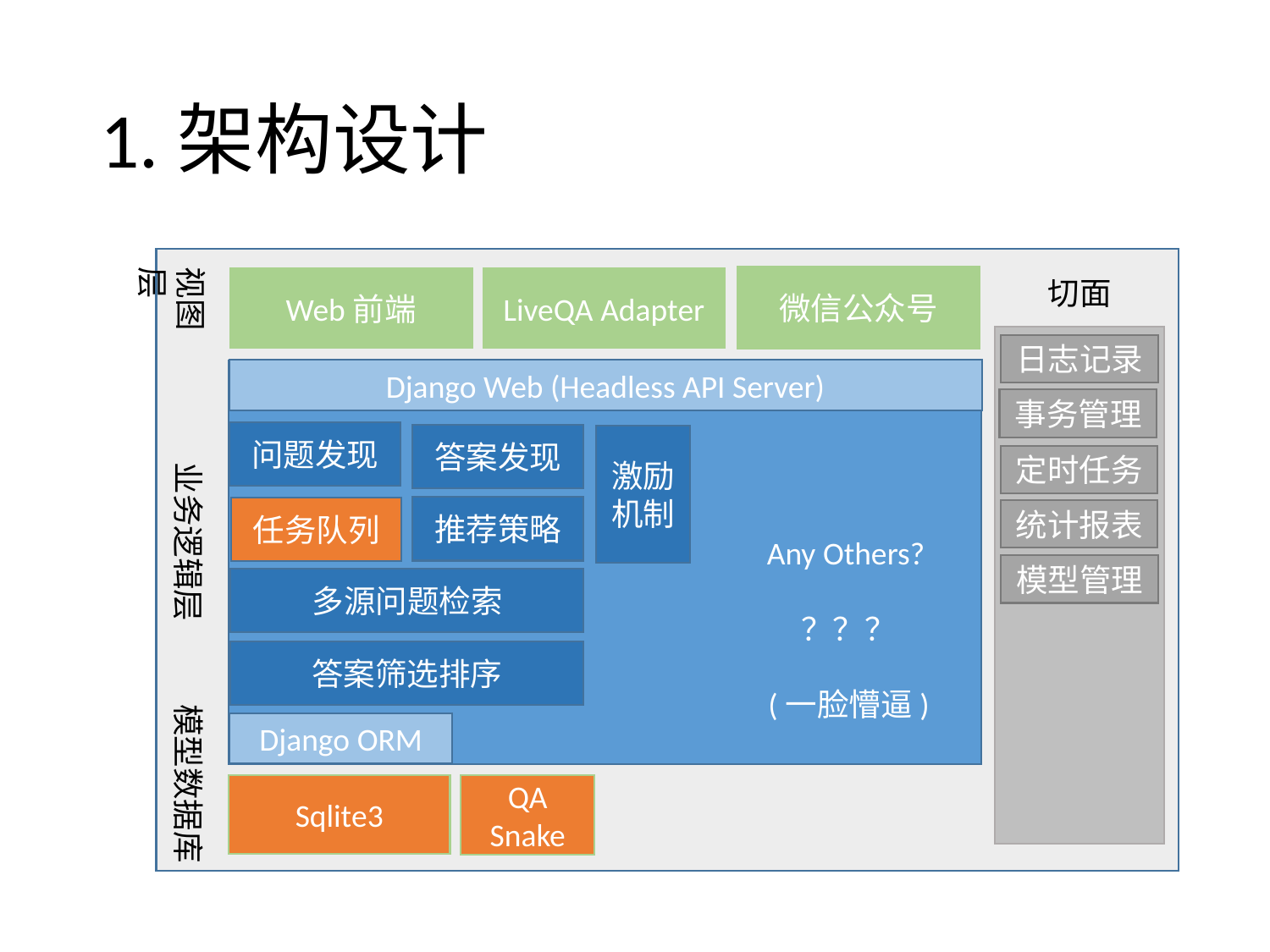

# 1.架构设计

视图层
切面
微信公众号
Web前端
LiveQA Adapter

日志记录
Django Web (Headless API Server)

事务管理
定时任务
业务逻辑层
统计报表
模型管理
模型数据库
Django ORM
Sqlite3
QA Snake
问题发现
答案发现
激励
机制
推荐策略
任务队列
Any Others?
多源问题检索
？？？
答案筛选排序
(一脸懵逼)